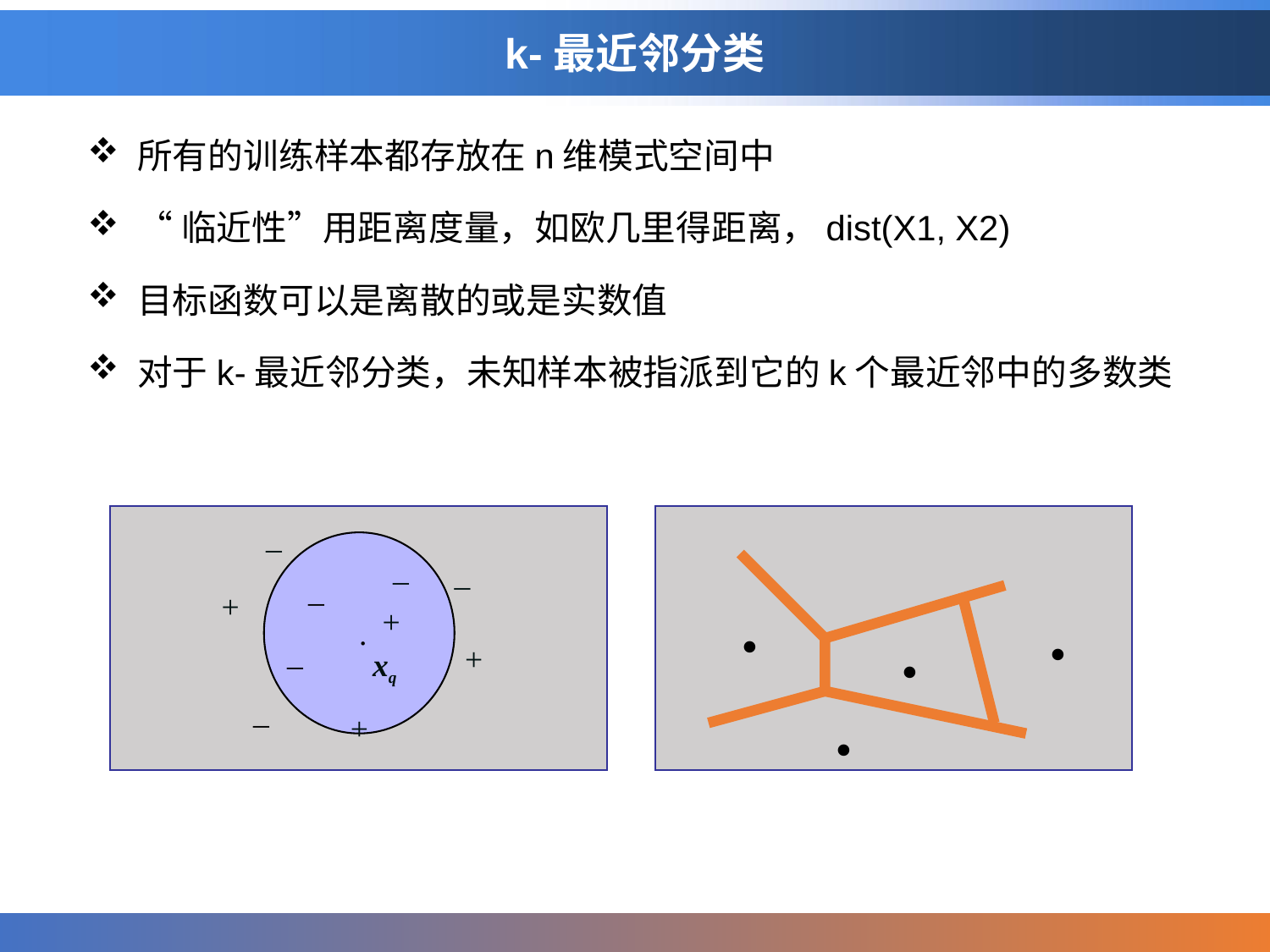

# k-最近邻分类
所有的训练样本都存放在n维模式空间中
“临近性”用距离度量，如欧几里得距离，dist(X1, X2)
目标函数可以是离散的或是实数值
对于k-最近邻分类，未知样本被指派到它的k个最近邻中的多数类

_
  .
_
_

_
.
+
.

+

.
_
+
xq

.
_

+